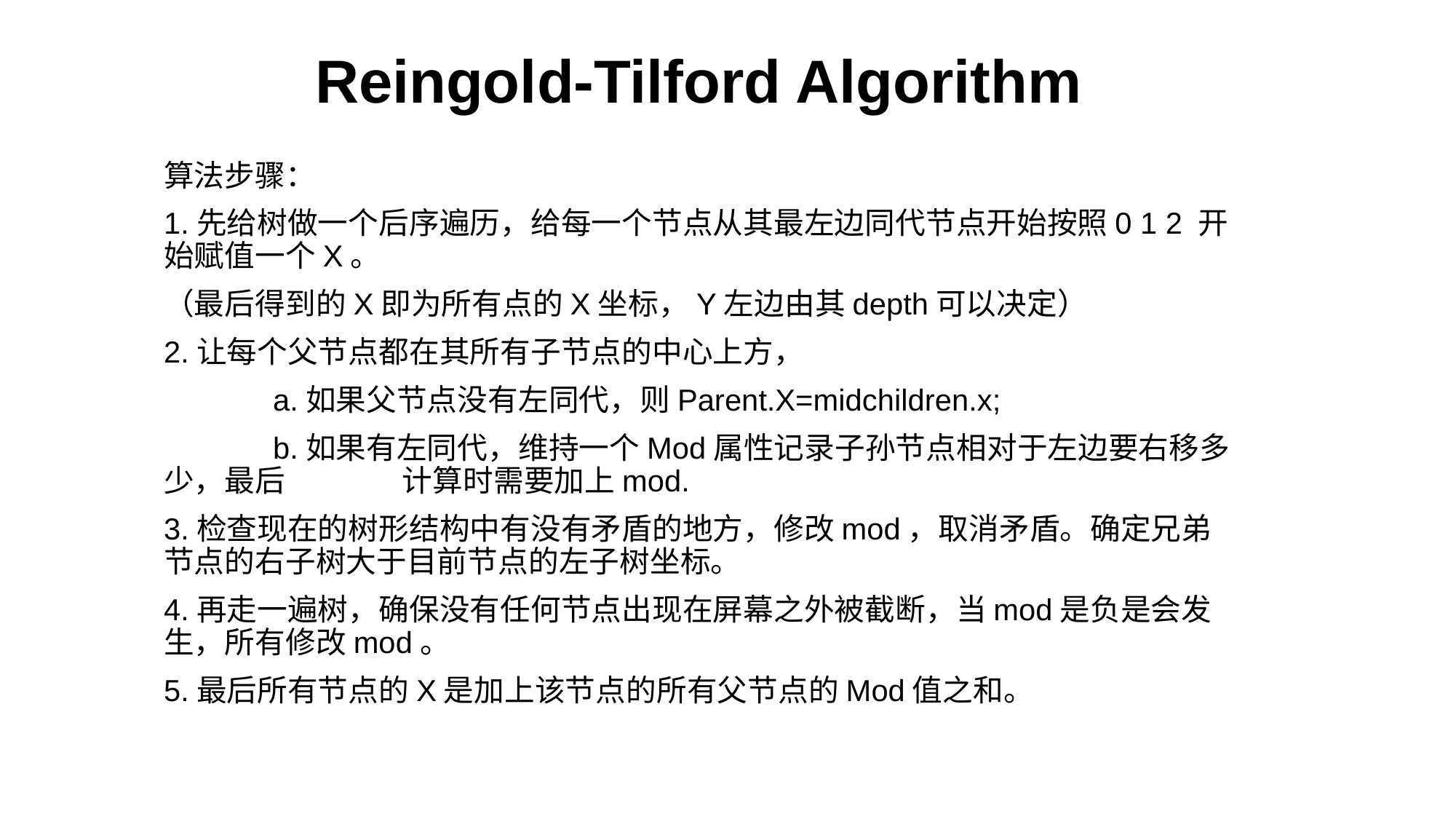

# Reingold-Tilford Algorithm
算法步骤：
1.先给树做一个后序遍历，给每一个节点从其最左边同代节点开始按照0 1 2 开始赋值一个X。
（最后得到的X即为所有点的X坐标，Y左边由其depth可以决定）
2.让每个父节点都在其所有子节点的中心上方，
	a.如果父节点没有左同代，则Parent.X=midchildren.x;
	b.如果有左同代，维持一个Mod属性记录子孙节点相对于左边要右移多少，最后	   计算时需要加上mod.
3.检查现在的树形结构中有没有矛盾的地方，修改mod，取消矛盾。确定兄弟节点的右子树大于目前节点的左子树坐标。
4.再走一遍树，确保没有任何节点出现在屏幕之外被截断，当mod是负是会发生，所有修改mod。
5.最后所有节点的X是加上该节点的所有父节点的Mod值之和。